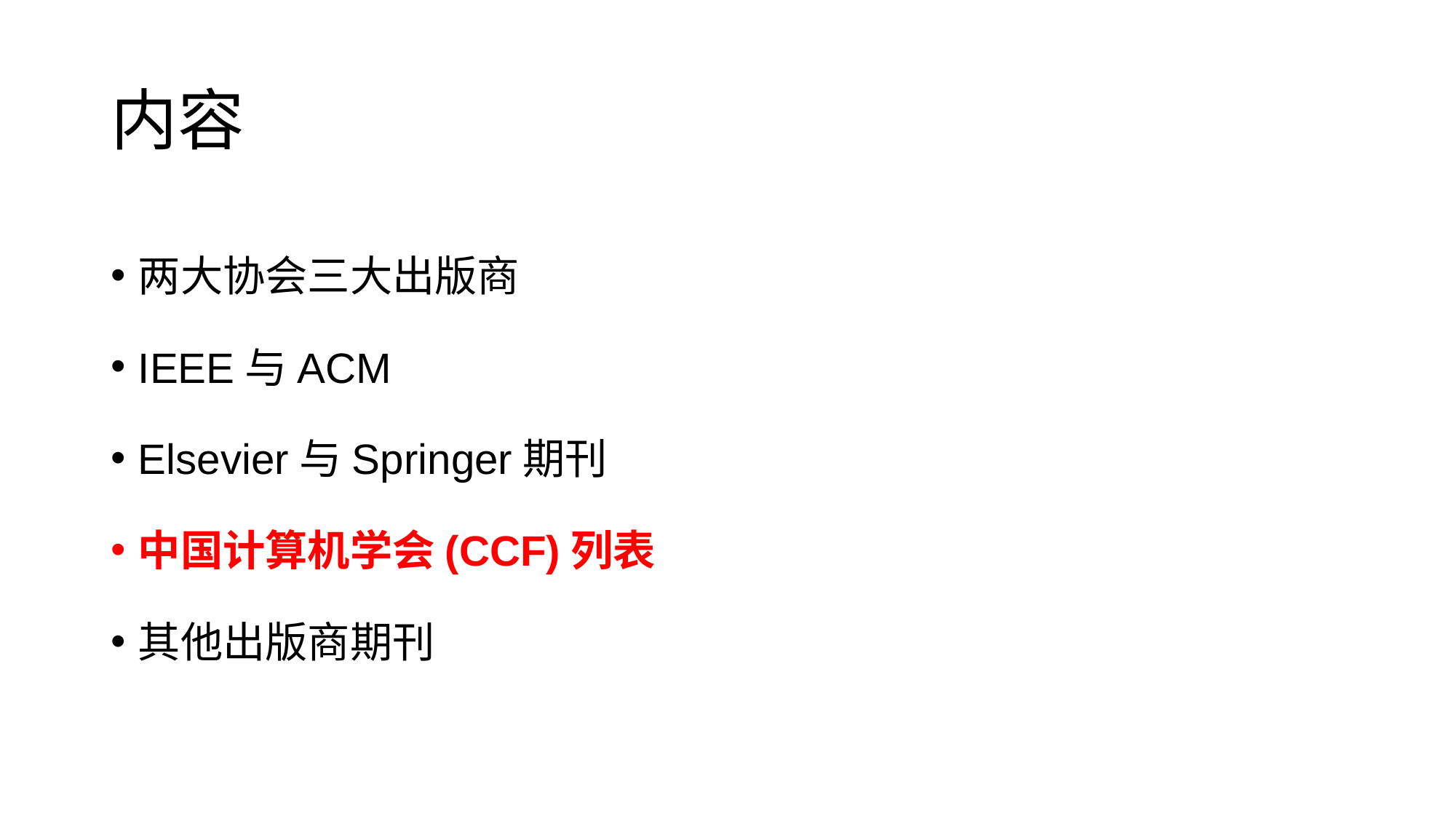

# 内容
两大协会三大出版商
IEEE与ACM
Elsevier与Springer期刊
中国计算机学会(CCF)列表
其他出版商期刊